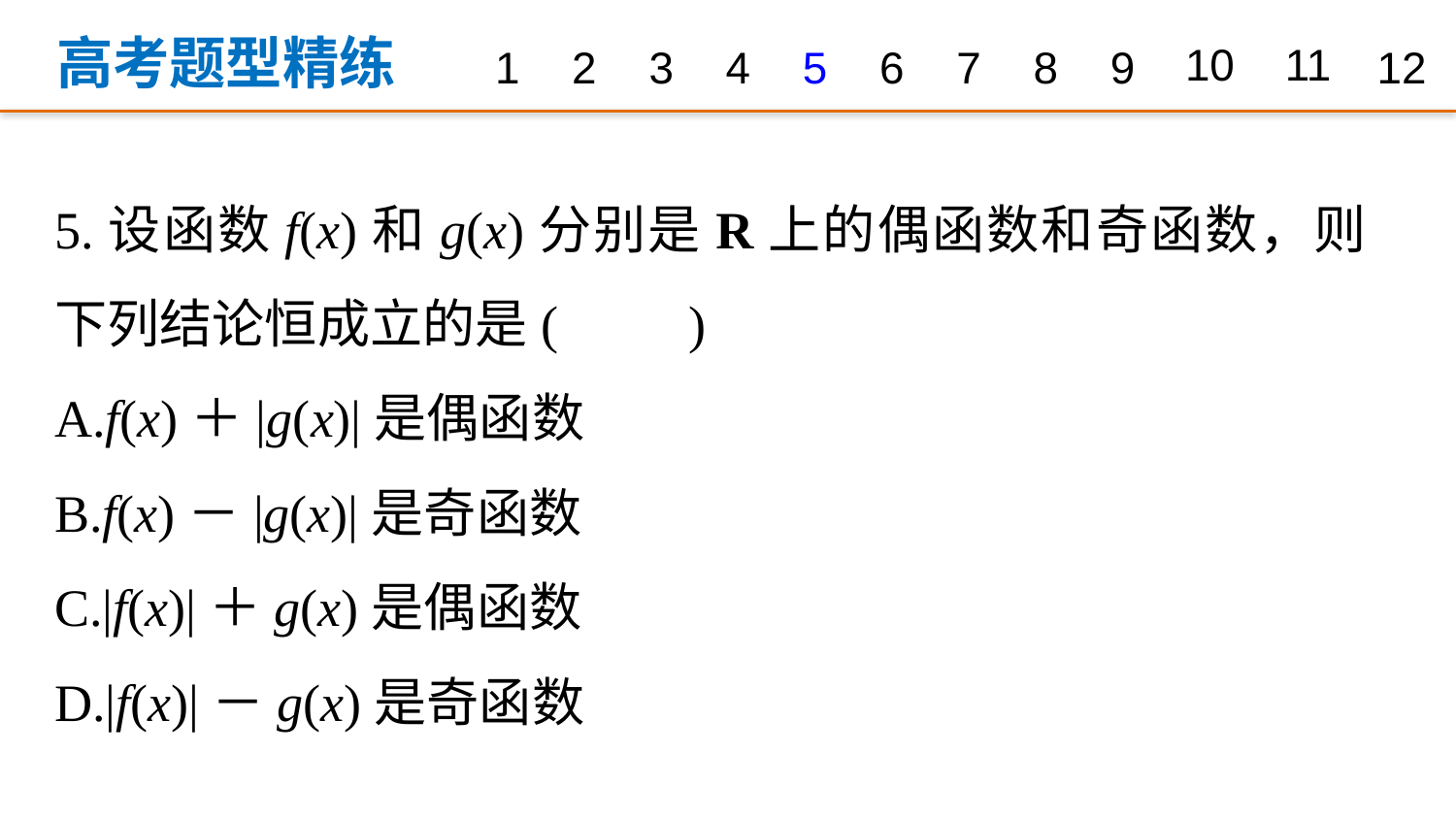

高考题型精练
1
2
3
4
5
6
7
8
9
10
11
12
5.设函数f(x)和g(x)分别是R上的偶函数和奇函数，则下列结论恒成立的是(　　)
A.f(x)＋|g(x)|是偶函数
B.f(x)－|g(x)|是奇函数
C.|f(x)|＋g(x)是偶函数
D.|f(x)|－g(x)是奇函数